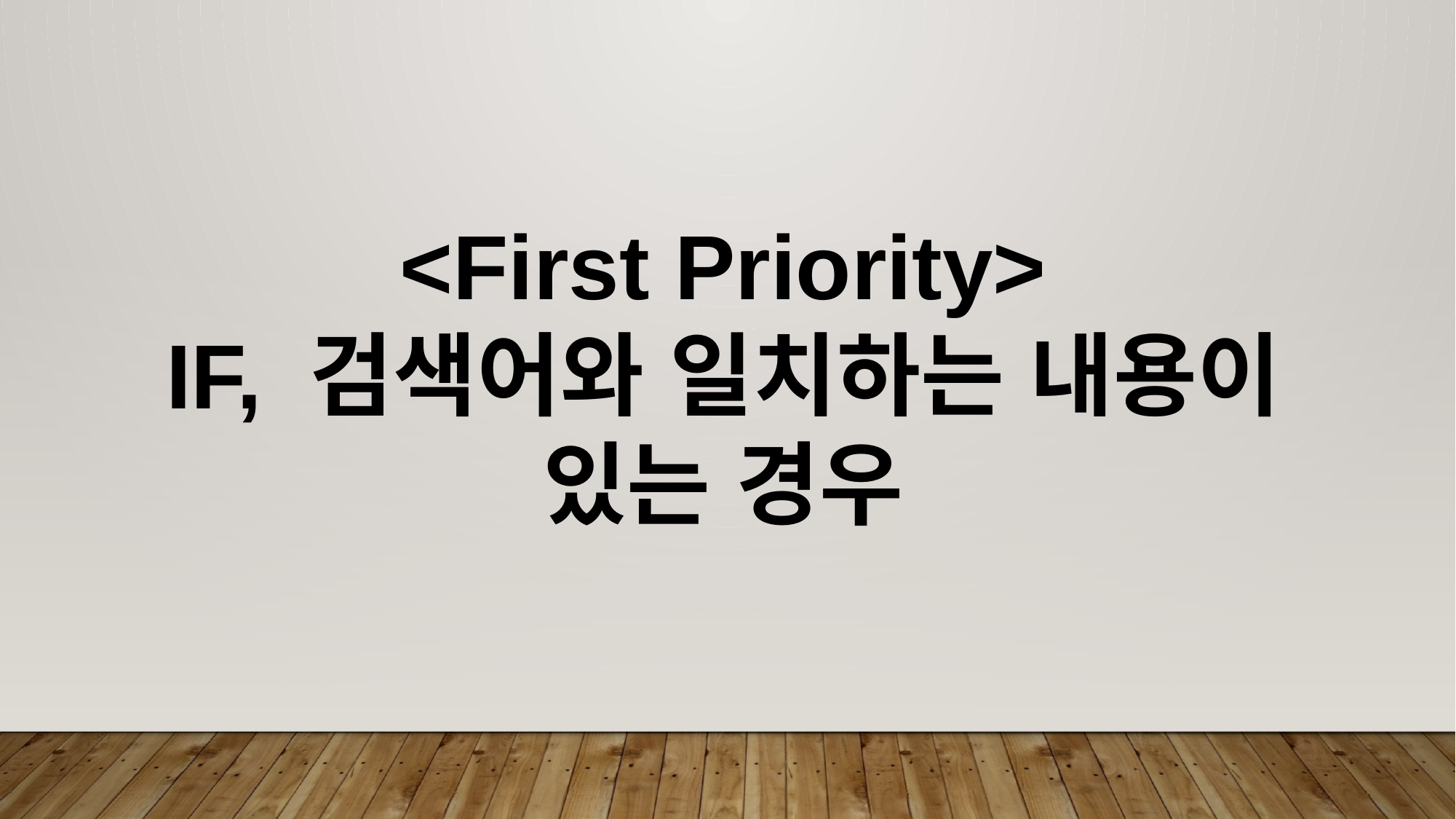

<First Priority>
IF, 검색어와 일치하는 내용이 있는 경우